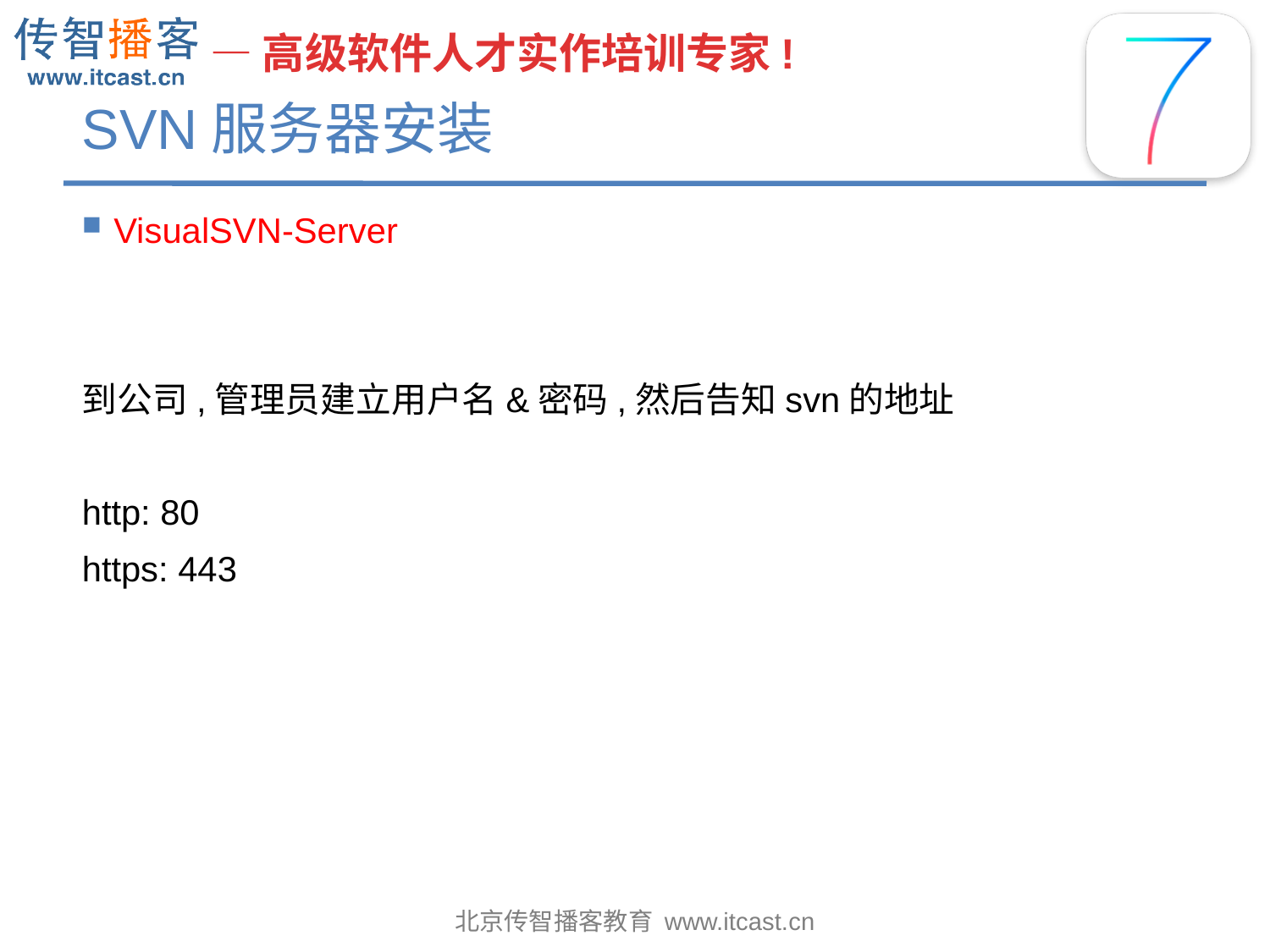

# SVN服务器安装
VisualSVN-Server

到公司,管理员建立用户名&密码,然后告知svn的地址

http: 80
https: 443